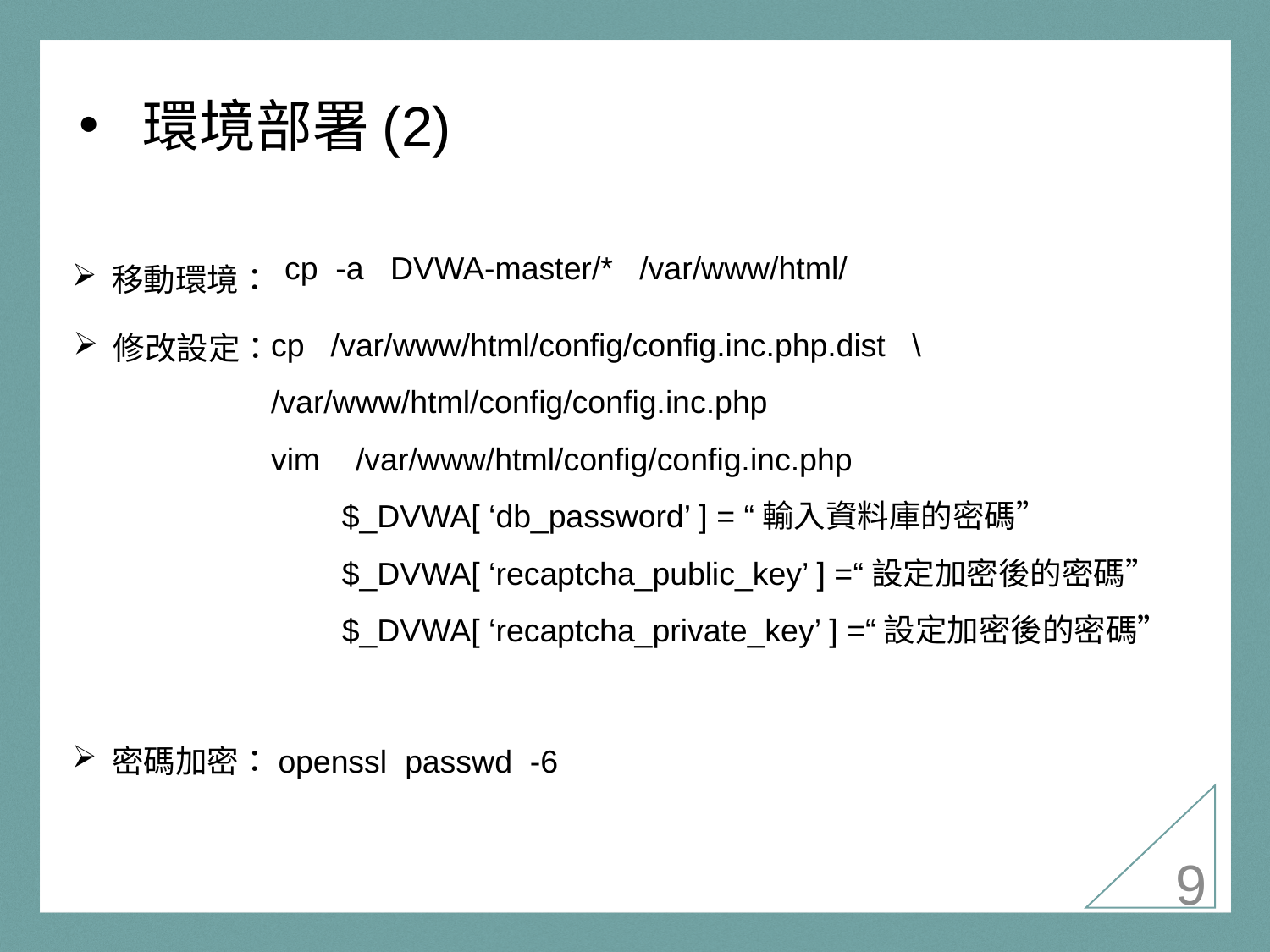

環境部署(2)
移動環境：
cp  -a   DVWA-master/*   /var/www/html/
cp   /var/www/html/config/config.inc.php.dist   \ /var/www/html/config/config.inc.php
vim    /var/www/html/config/config.inc.php
        $_DVWA[ ‘db_password’ ] = “輸入資料庫的密碼”
        $_DVWA[ ‘recaptcha_public_key’ ] =“設定加密後的密碼”
        $_DVWA[ ‘recaptcha_private_key’ ] =“設定加密後的密碼”

修改設定：
密碼加密：openssl  passwd  -6
9